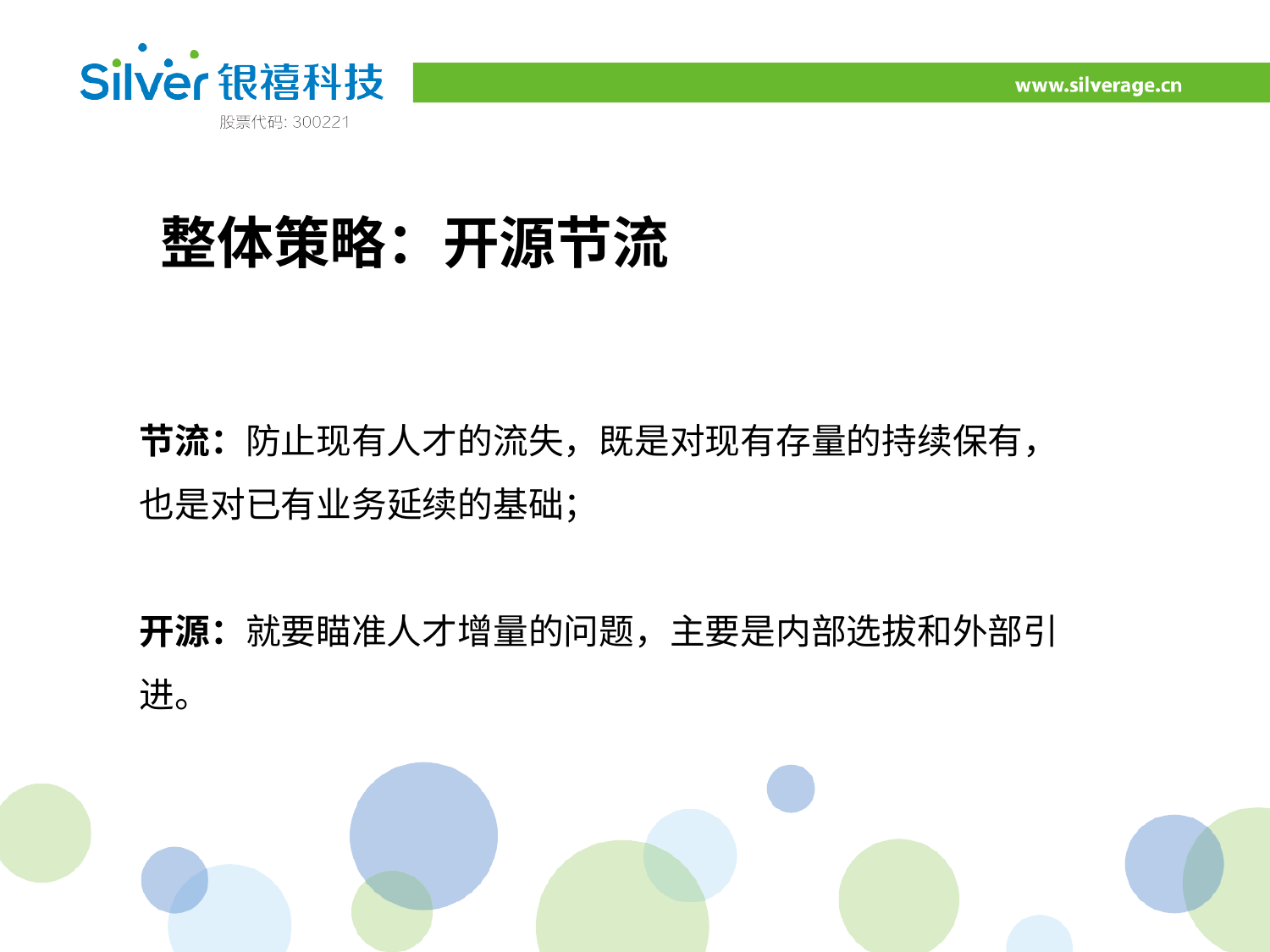

整体策略：开源节流
节流：防止现有人才的流失，既是对现有存量的持续保有，也是对已有业务延续的基础；

开源：就要瞄准人才增量的问题，主要是内部选拔和外部引进。